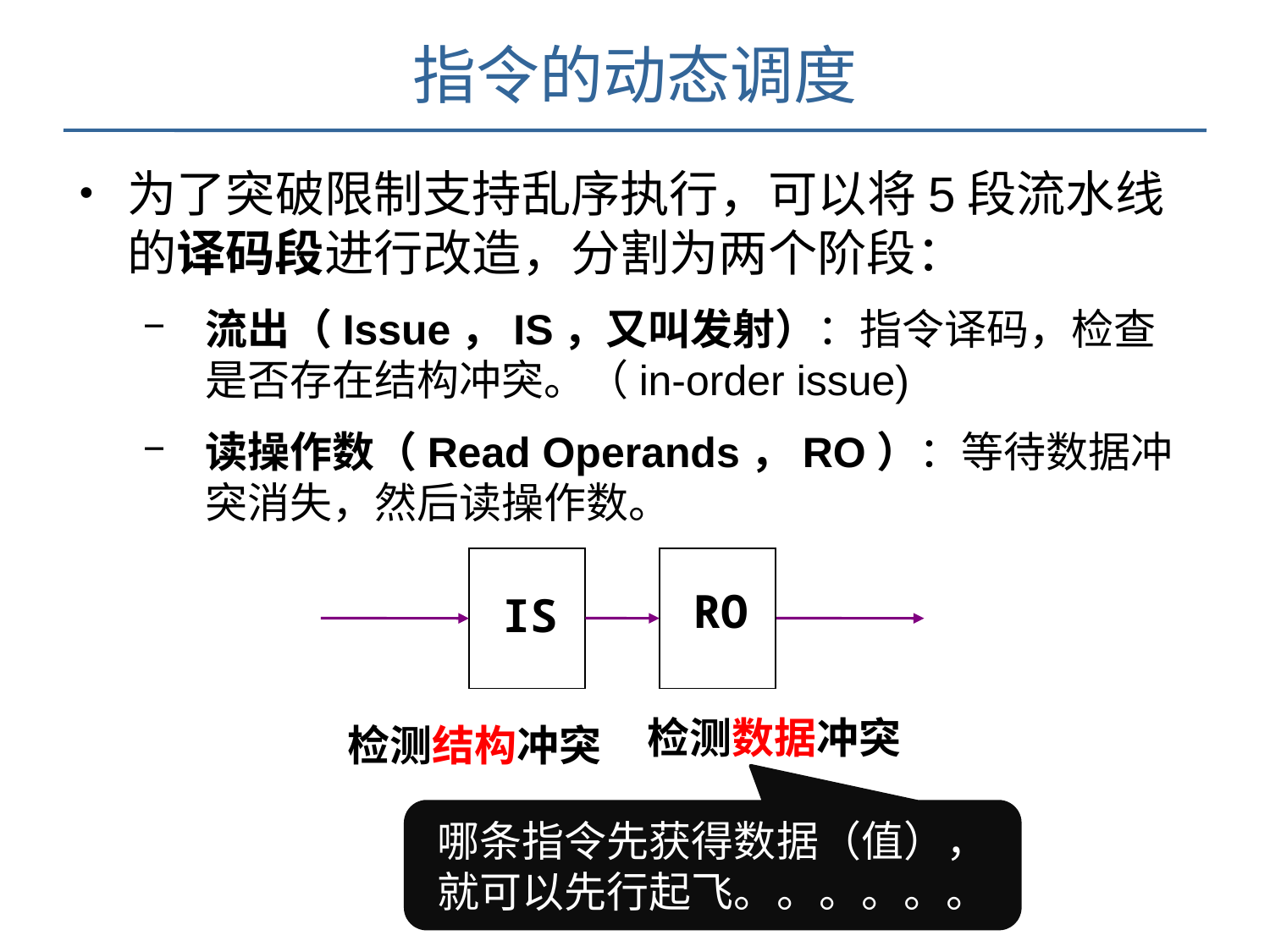

指令的动态调度
为了突破限制支持乱序执行，可以将5段流水线的译码段进行改造，分割为两个阶段：
流出（Issue，IS，又叫发射）：指令译码，检查是否存在结构冲突。（in-order issue)
读操作数（Read Operands，RO）：等待数据冲突消失，然后读操作数。

RO
IS

检测结构冲突
检测数据冲突
哪条指令先获得数据（值），就可以先行起飞。。。。。。